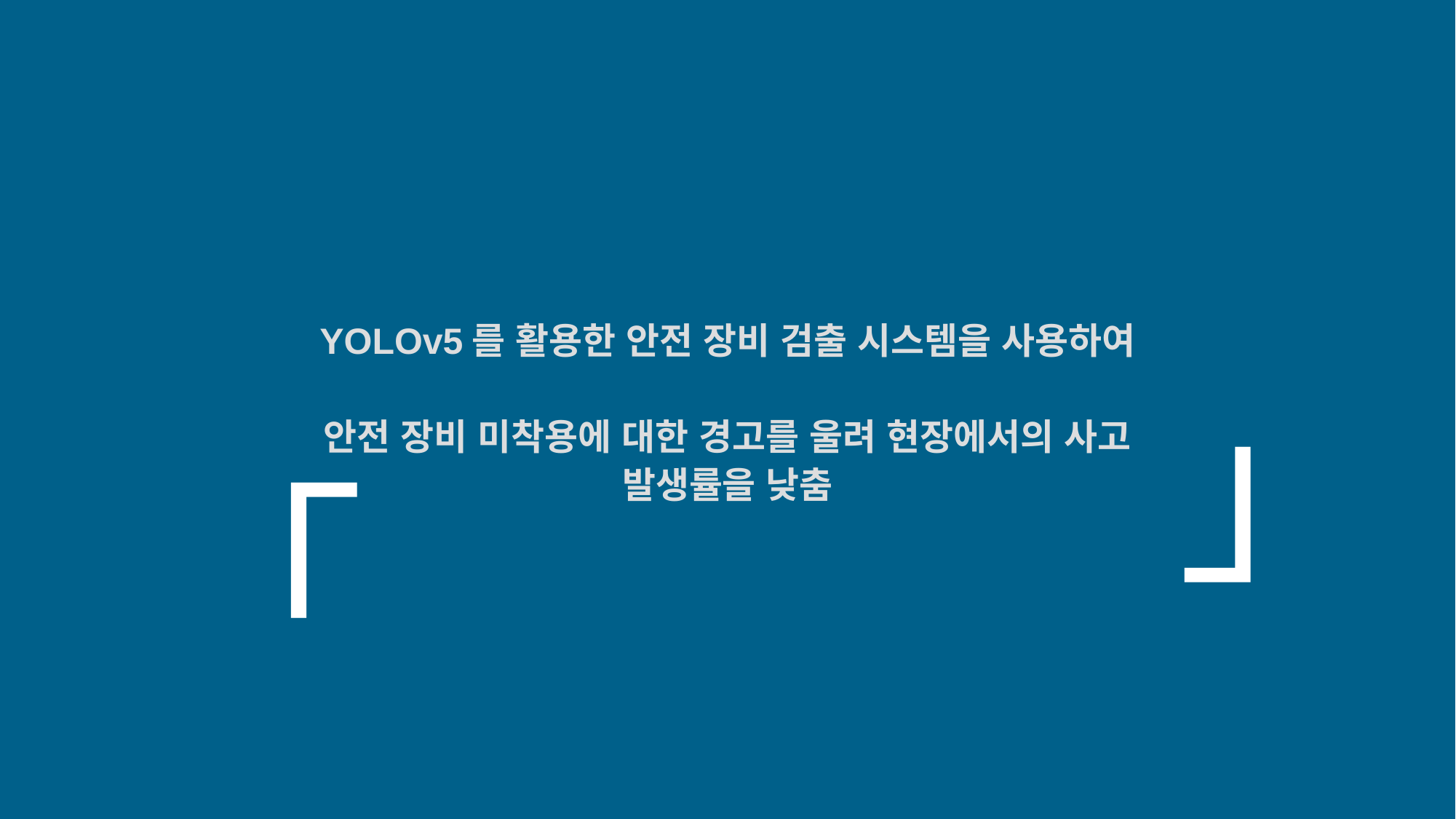

「
YOLOv5를 활용한 안전 장비 검출 시스템을 사용하여

안전 장비 미착용에 대한 경고를 울려 현장에서의 사고 발생률을 낮춤
」